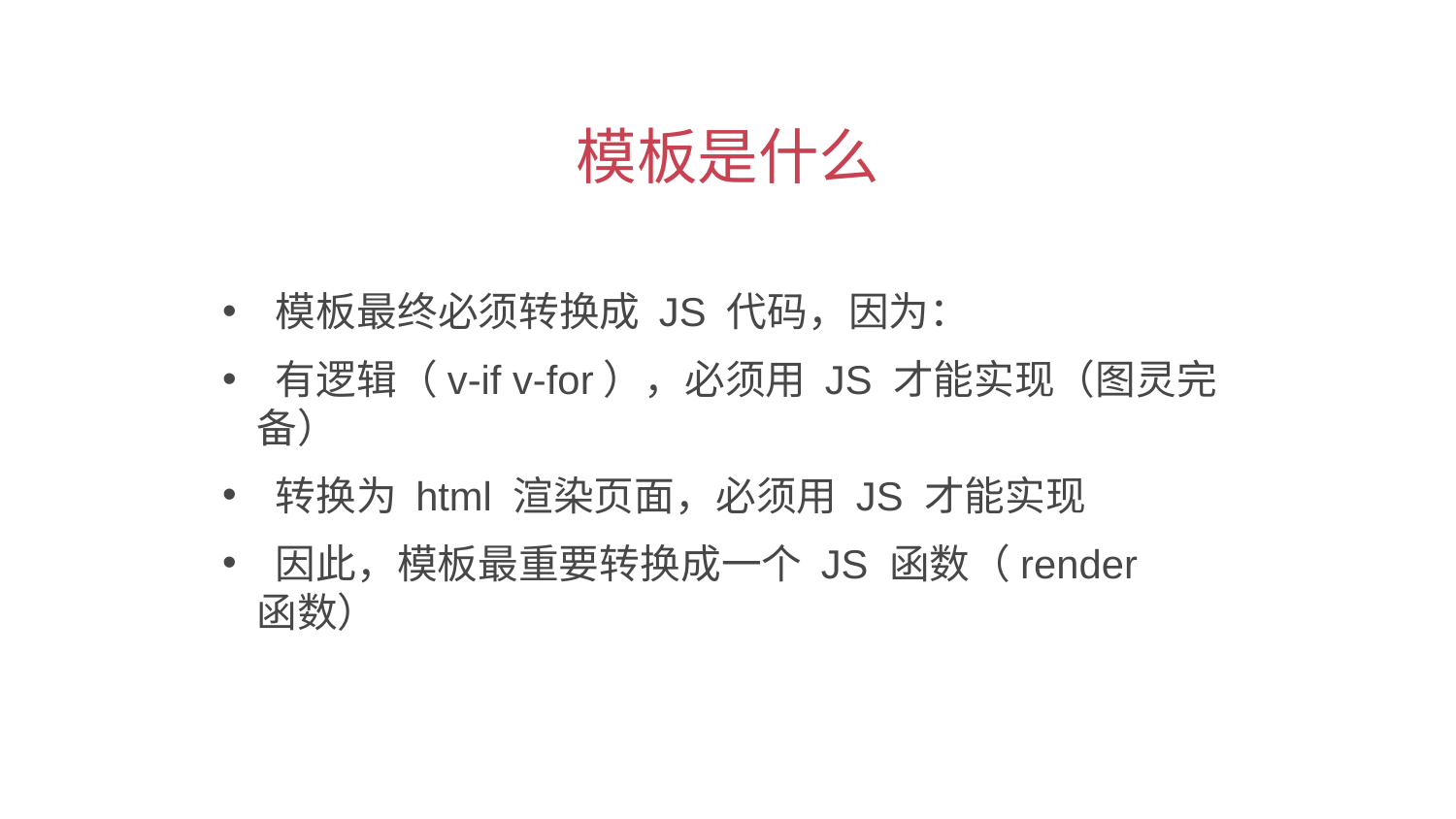

模板是什么
 模板最终必须转换成 JS 代码，因为：
 有逻辑（v-if v-for），必须用 JS 才能实现（图灵完备）
 转换为 html 渲染页面，必须用 JS 才能实现
 因此，模板最重要转换成一个 JS 函数（render 函数）